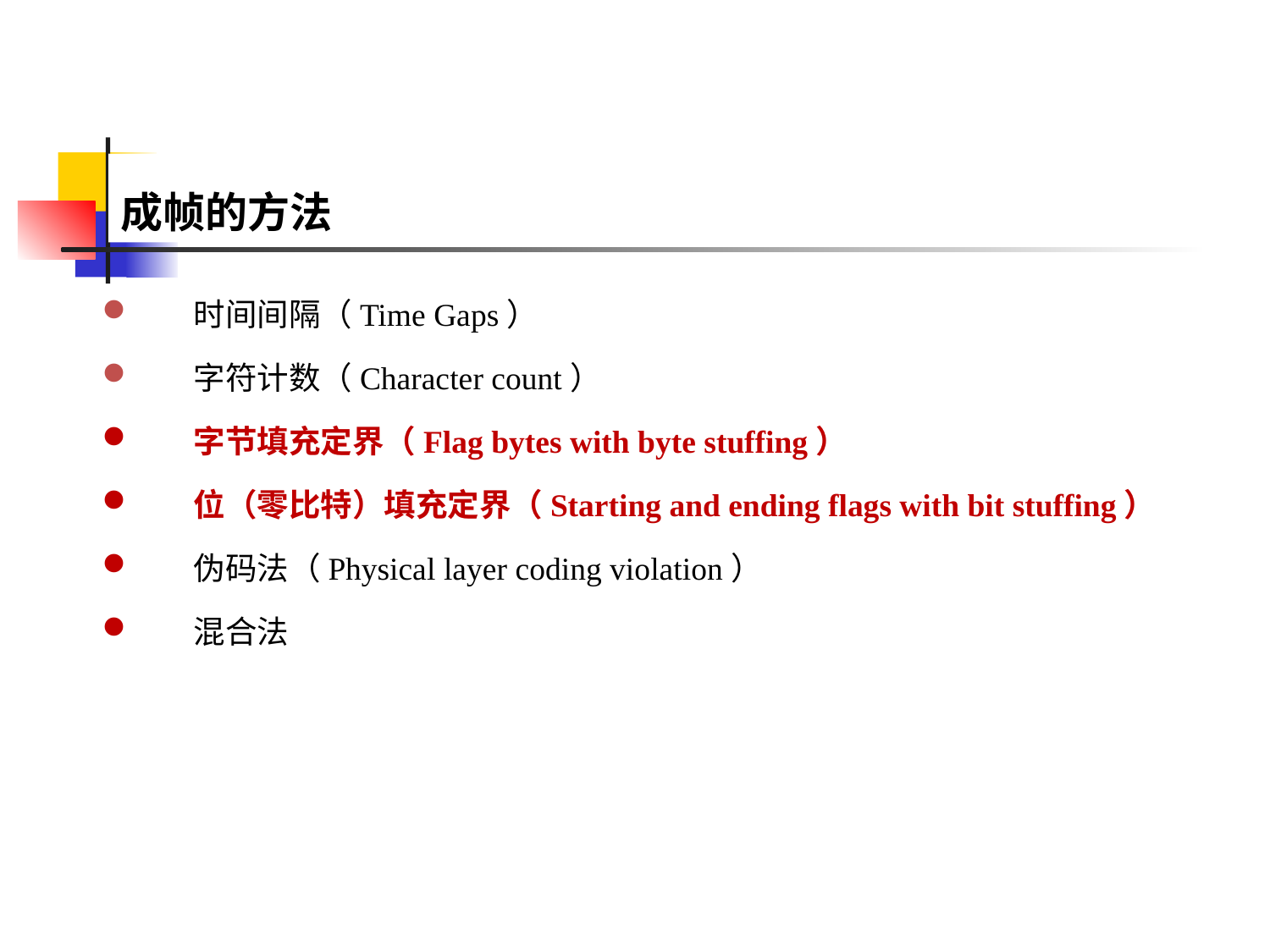

成帧的方法
     时间间隔（Time Gaps）
     字符计数（Character count）
     字节填充定界（Flag bytes with byte stuffing）
     位（零比特）填充定界（Starting and ending flags with bit stuffing）
     伪码法（Physical layer coding violation）
     混合法